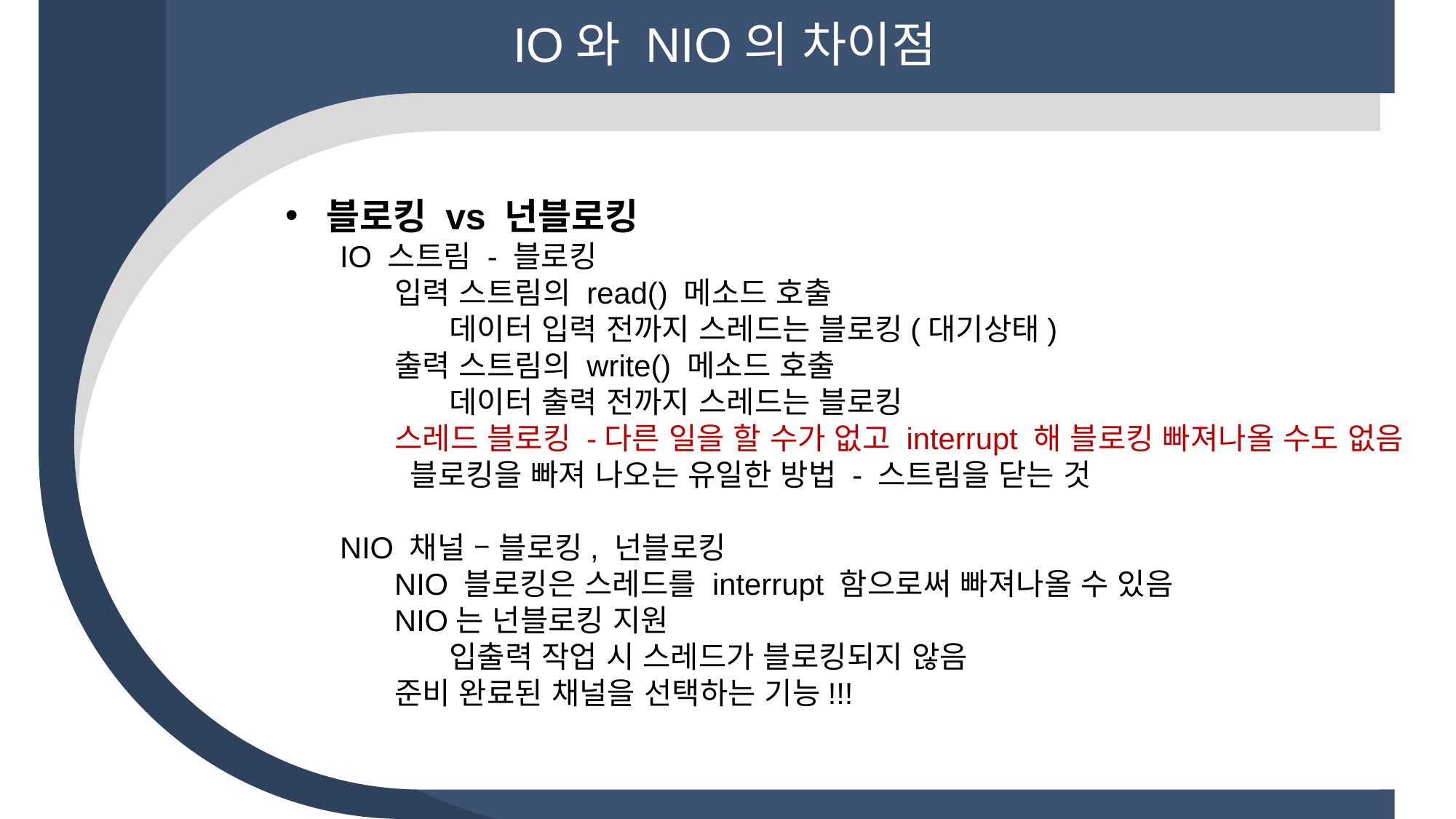

IO와 NIO의 차이점

블로킹 vs 넌블로킹
IO 스트림 - 블로킹
입력 스트림의 read() 메소드 호출
데이터 입력 전까지 스레드는 블로킹(대기상태)
출력 스트림의 write() 메소드 호출
데이터 출력 전까지 스레드는 블로킹
스레드 블로킹 -다른 일을 할 수가 없고 interrupt 해 블로킹 빠져나올 수도 없음
 블로킹을 빠져 나오는 유일한 방법 - 스트림을 닫는 것

NIO 채널 – 블로킹, 넌블로킹
NIO 블로킹은 스레드를 interrupt 함으로써 빠져나올 수 있음
NIO는 넌블로킹 지원
입출력 작업 시 스레드가 블로킹되지 않음
준비 완료된 채널을 선택하는 기능!!!